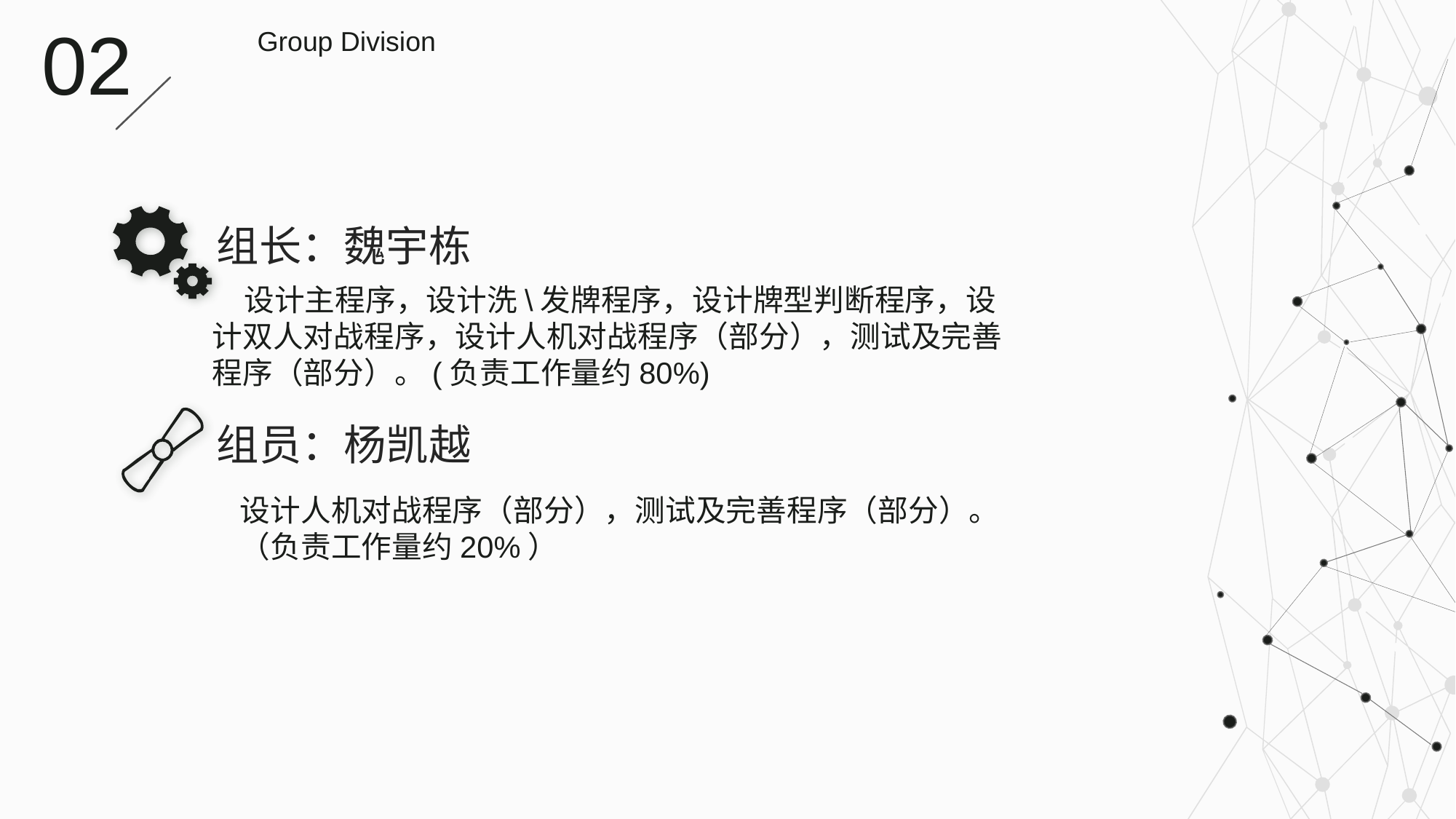

02
Group Division

组长：魏宇栋

设计主程序，设计洗\发牌程序，设计牌型判断程序，设计双人对战程序，设计人机对战程序（部分），测试及完善程序（部分）。(负责工作量约80%)

组员：杨凯越

设计人机对战程序（部分），测试及完善程序（部分）。（负责工作量约20%）